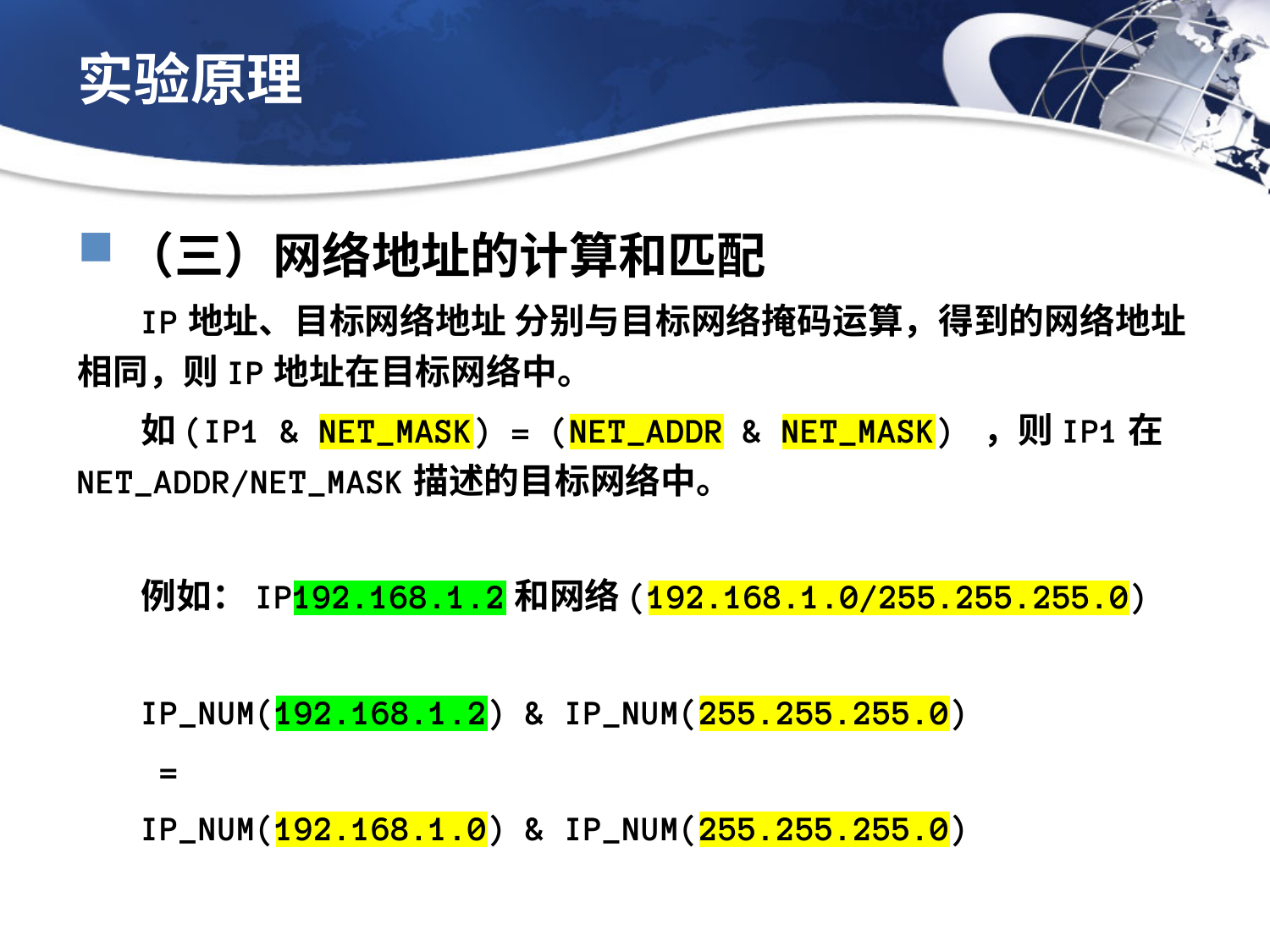

# 实验原理
（三）网络地址的计算和匹配
IP地址、目标网络地址 分别与目标网络掩码运算，得到的网络地址相同，则IP地址在目标网络中。
如(IP1 & NET_MASK) = (NET_ADDR & NET_MASK) ，则IP1在NET_ADDR/NET_MASK描述的目标网络中。

例如：IP192.168.1.2和网络(192.168.1.0/255.255.255.0)

IP_NUM(192.168.1.2) & IP_NUM(255.255.255.0)
 =
IP_NUM(192.168.1.0) & IP_NUM(255.255.255.0)